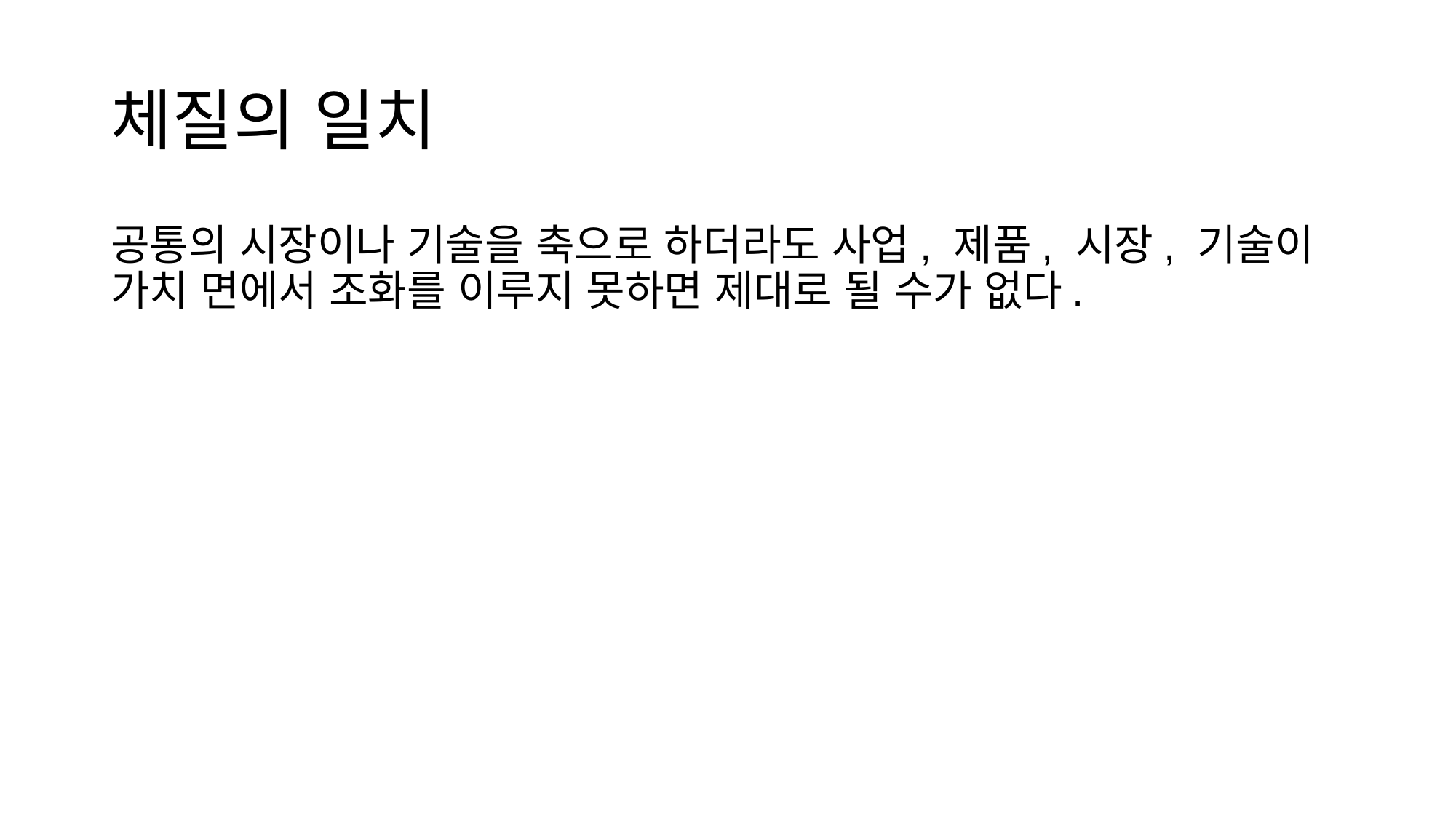

# 체질의 일치
공통의 시장이나 기술을 축으로 하더라도 사업, 제품, 시장, 기술이 가치 면에서 조화를 이루지 못하면 제대로 될 수가 없다.